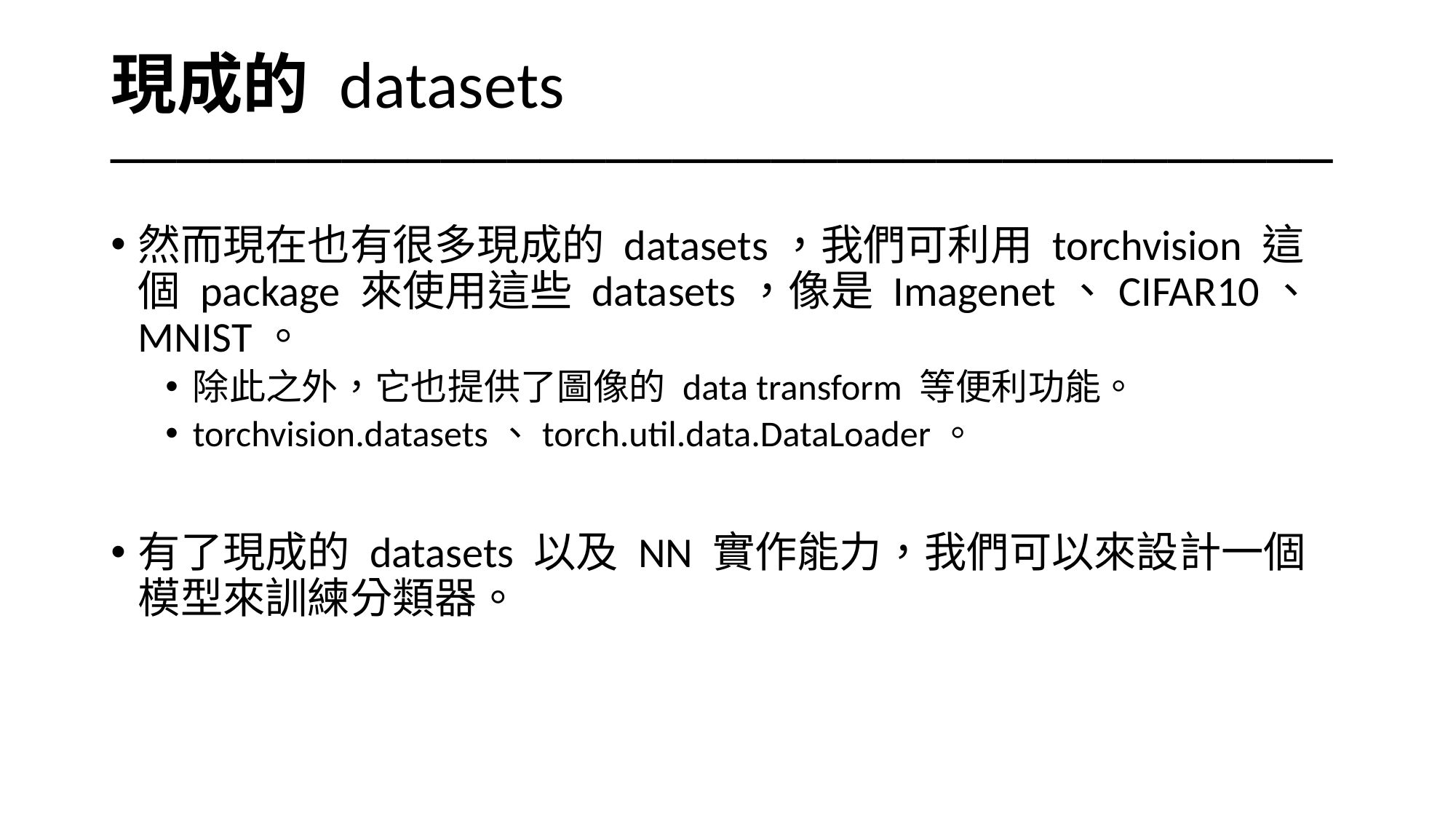

# 現成的 datasets ─────────────────────────────────────
然而現在也有很多現成的 datasets，我們可利用 torchvision 這個 package 來使用這些 datasets，像是 Imagenet、CIFAR10、MNIST。
除此之外，它也提供了圖像的 data transform 等便利功能。
torchvision.datasets、torch.util.data.DataLoader。

有了現成的 datasets 以及 NN 實作能力，我們可以來設計一個模型來訓練分類器。